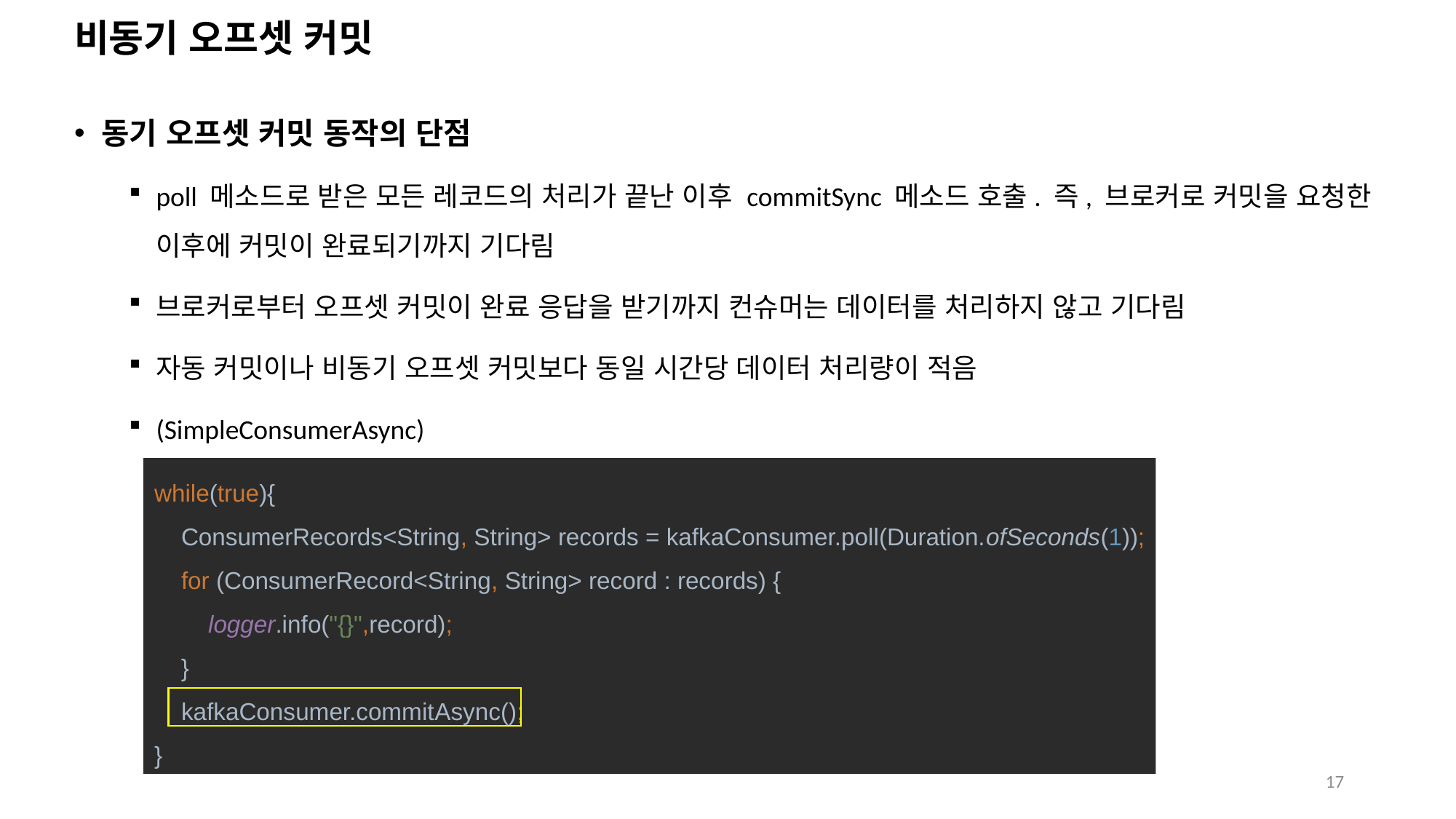

# 비동기 오프셋 커밋
동기 오프셋 커밋 동작의 단점
poll 메소드로 받은 모든 레코드의 처리가 끝난 이후 commitSync 메소드 호출. 즉, 브로커로 커밋을 요청한 이후에 커밋이 완료되기까지 기다림
브로커로부터 오프셋 커밋이 완료 응답을 받기까지 컨슈머는 데이터를 처리하지 않고 기다림
자동 커밋이나 비동기 오프셋 커밋보다 동일 시간당 데이터 처리량이 적음
(SimpleConsumerAsync)

while(true){
    ConsumerRecords<String, String> records = kafkaConsumer.poll(Duration.ofSeconds(1));
    for (ConsumerRecord<String, String> record : records) {
        logger.info("{}",record);
    }
    kafkaConsumer.commitAsync();
}

17